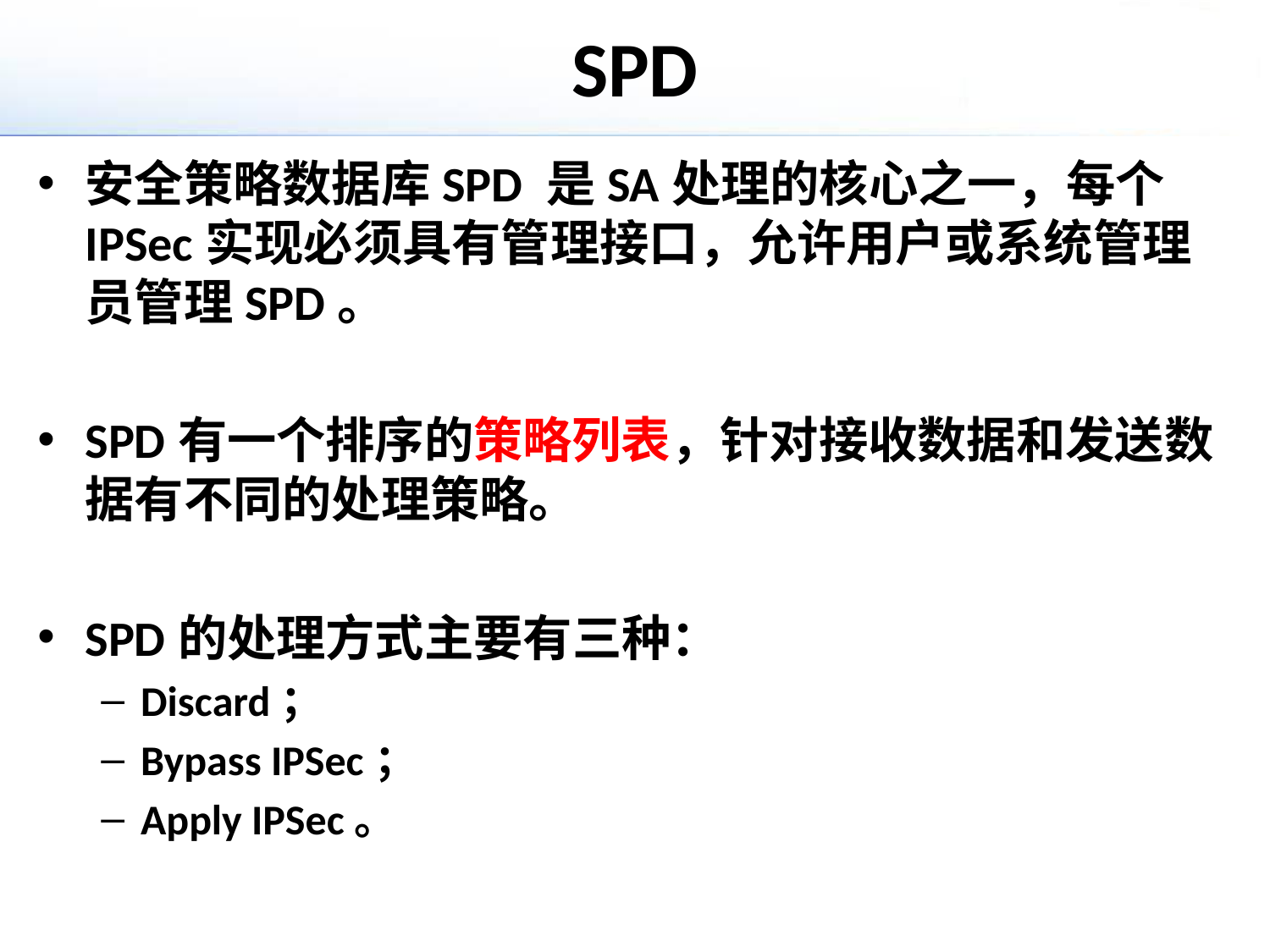

# SPD
安全策略数据库SPD 是SA处理的核心之一，每个IPSec实现必须具有管理接口，允许用户或系统管理员管理SPD。

SPD有一个排序的策略列表，针对接收数据和发送数据有不同的处理策略。

SPD的处理方式主要有三种：
Discard；
Bypass IPSec；
Apply IPSec。